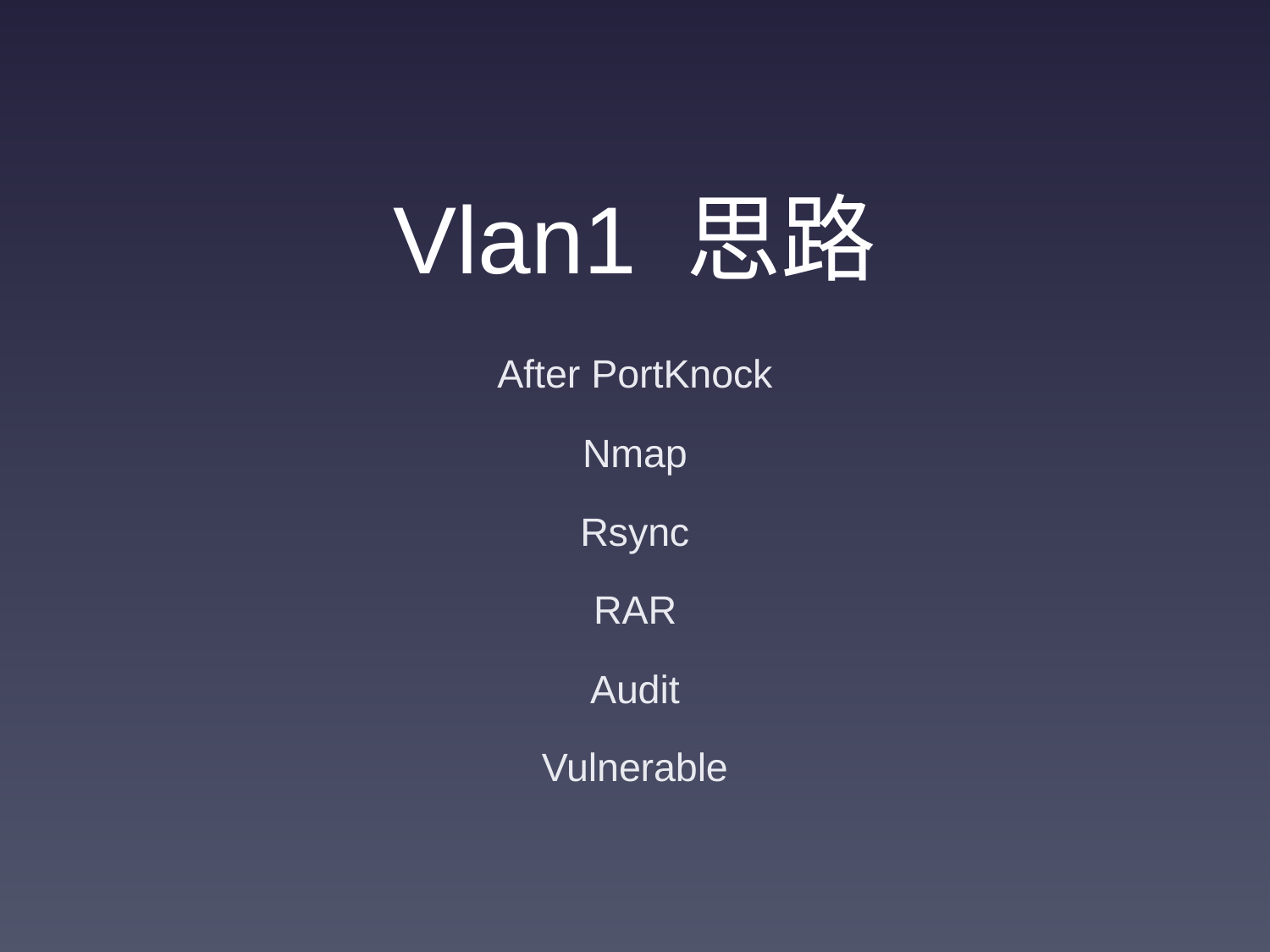

# Vlan1 思路
After PortKnock
Nmap
Rsync
RAR
Audit
Vulnerable